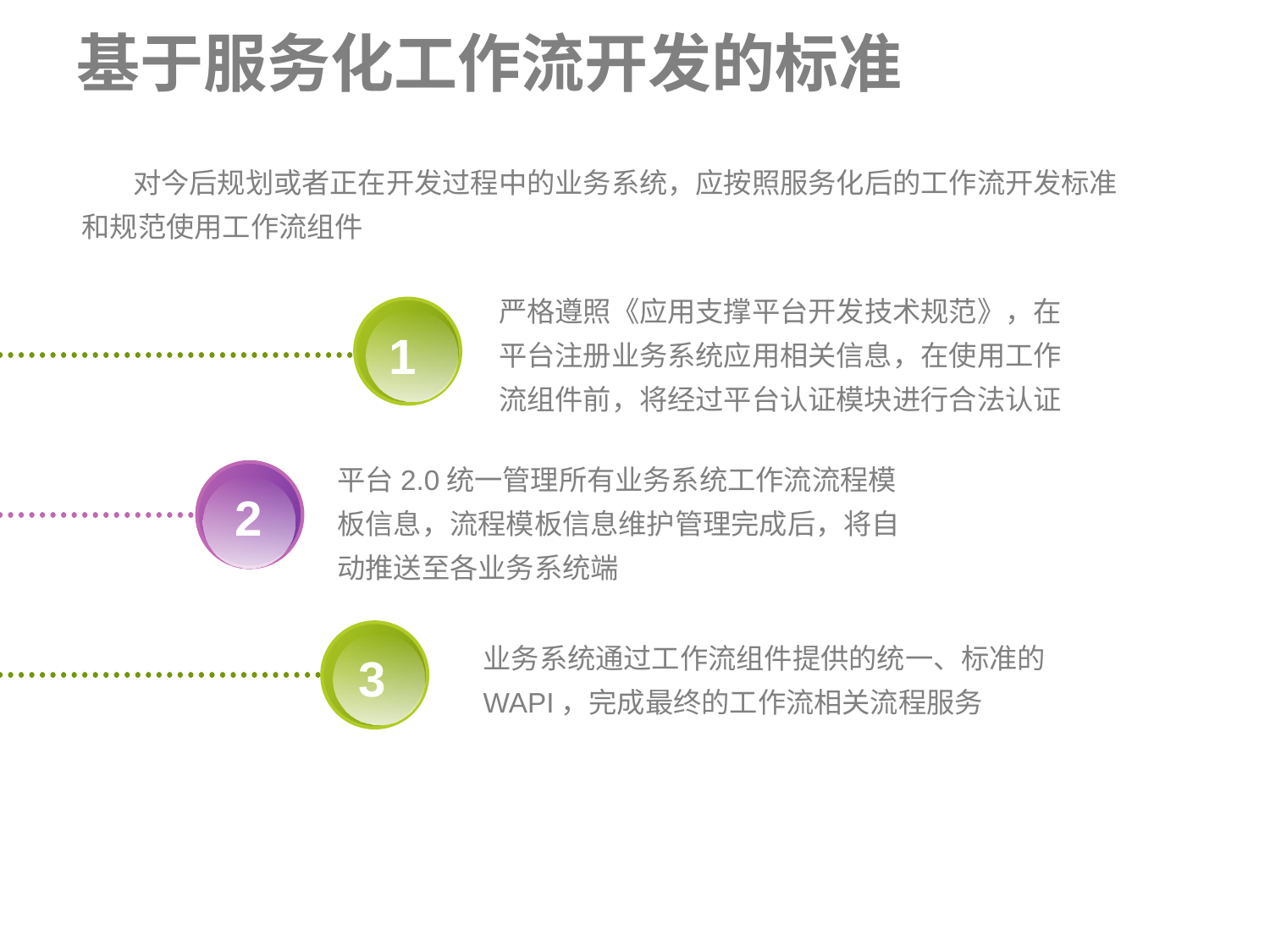

# 基于服务化工作流开发的标准
       对今后规划或者正在开发过程中的业务系统，应按照服务化后的工作流开发标准和规范使用工作流组件
1
严格遵照《应用支撑平台开发技术规范》，在平台注册业务系统应用相关信息，在使用工作流组件前，将经过平台认证模块进行合法认证

1
平台2.0统一管理所有业务系统工作流流程模板信息，流程模板信息维护管理完成后，将自动推送至各业务系统端

2

业务系统通过工作流组件提供的统一、标准的WAPI，完成最终的工作流相关流程服务
3